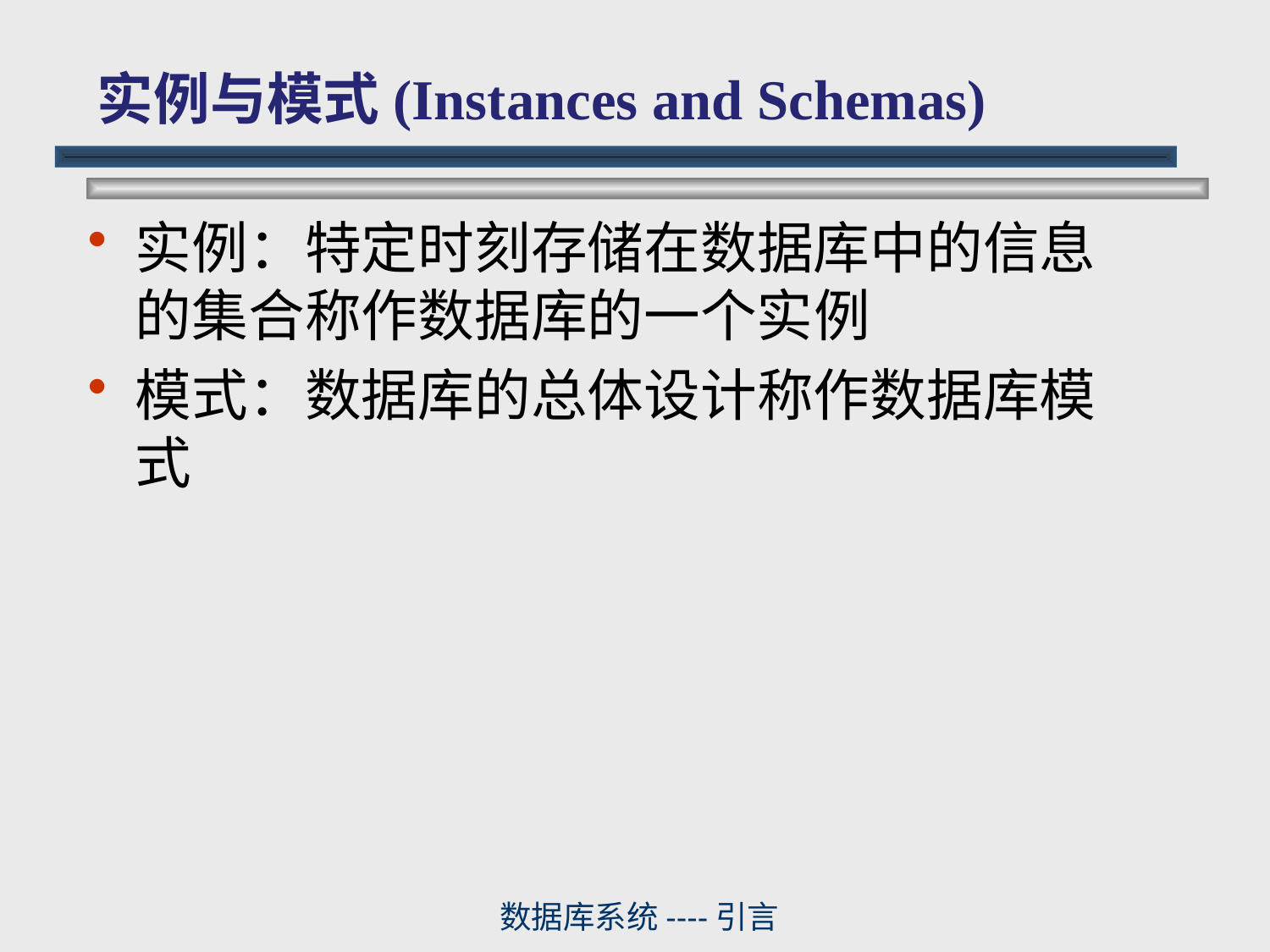

# 实例与模式(Instances and Schemas)
实例：特定时刻存储在数据库中的信息的集合称作数据库的一个实例
模式：数据库的总体设计称作数据库模式
数据库系统----引言